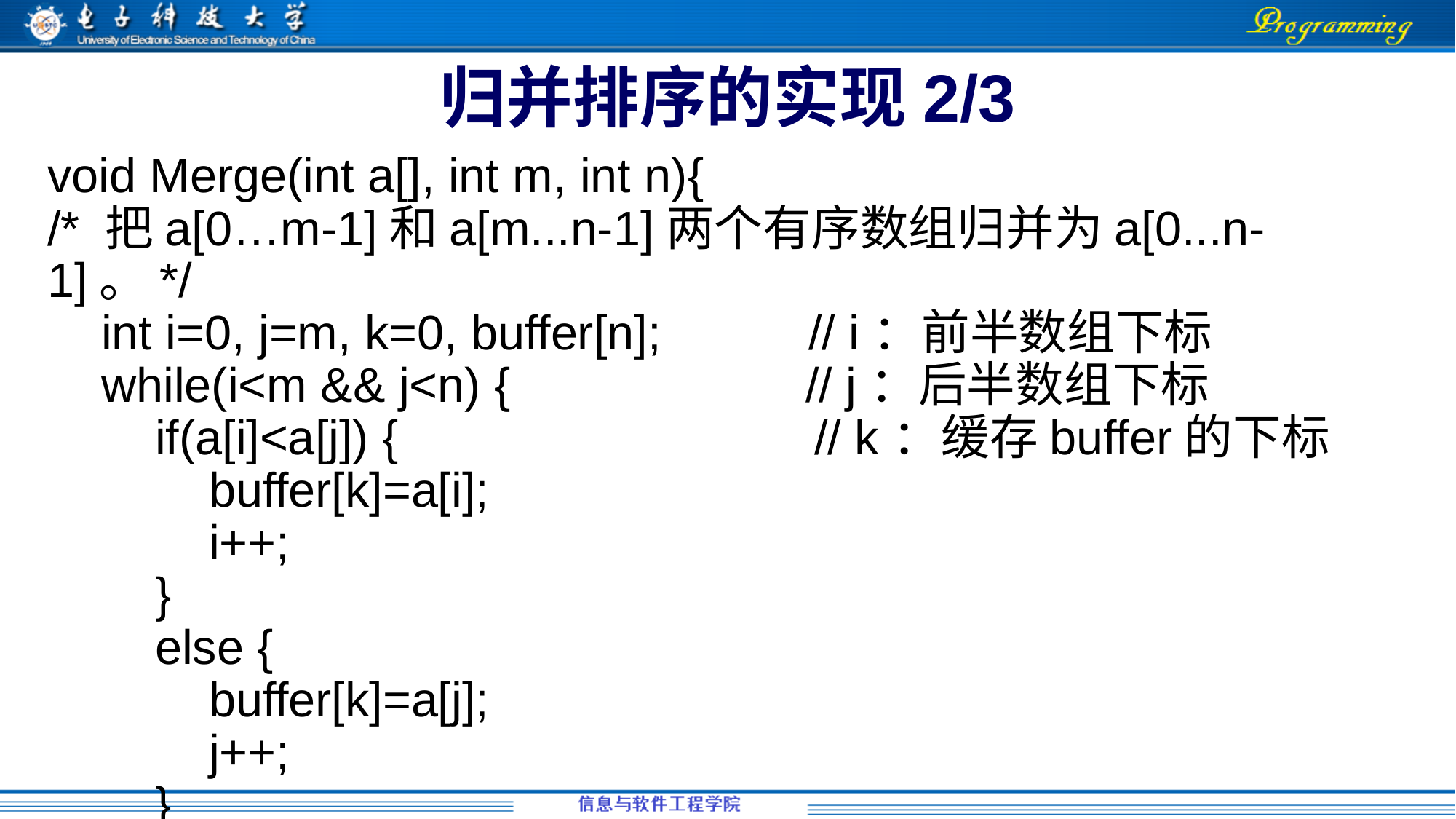

# 归并排序的实现2/3
void Merge(int a[], int m, int n){
/* 把a[0…m-1]和a[m...n-1]两个有序数组归并为a[0...n-1]。*/
    int i=0, j=m, k=0, buffer[n];           // i：前半数组下标
    while(i<m && j<n) {                      // j：后半数组下标
        if(a[i]<a[j]) {                               // k：缓存buffer的下标
            buffer[k]=a[i];
            i++;
        }
        else {
            buffer[k]=a[j];
            j++;
        }